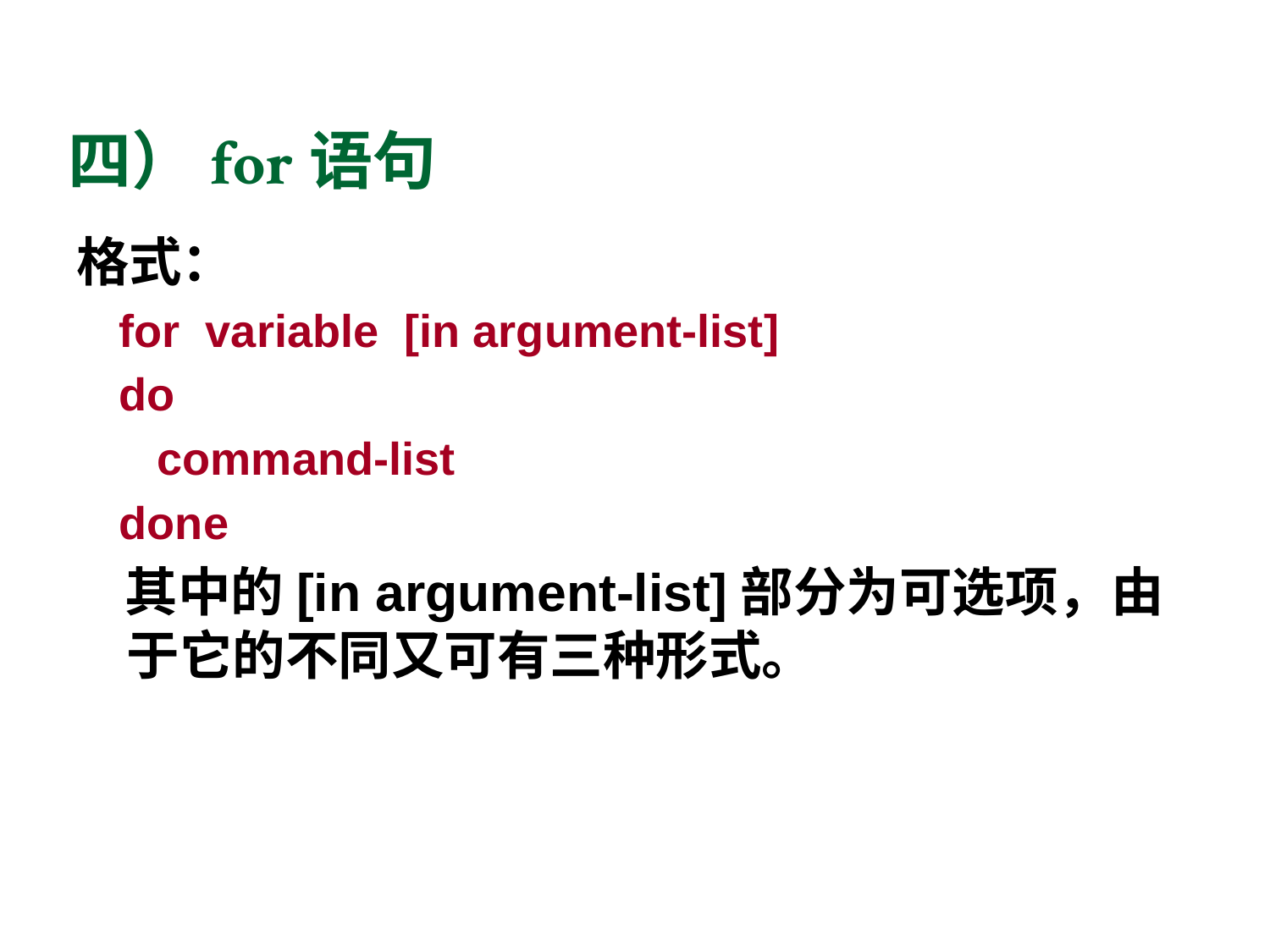

# 四）for语句
格式：
for  variable  [in argument-list]
do
   command-list
done
   其中的[in argument-list]部分为可选项，由于它的不同又可有三种形式。